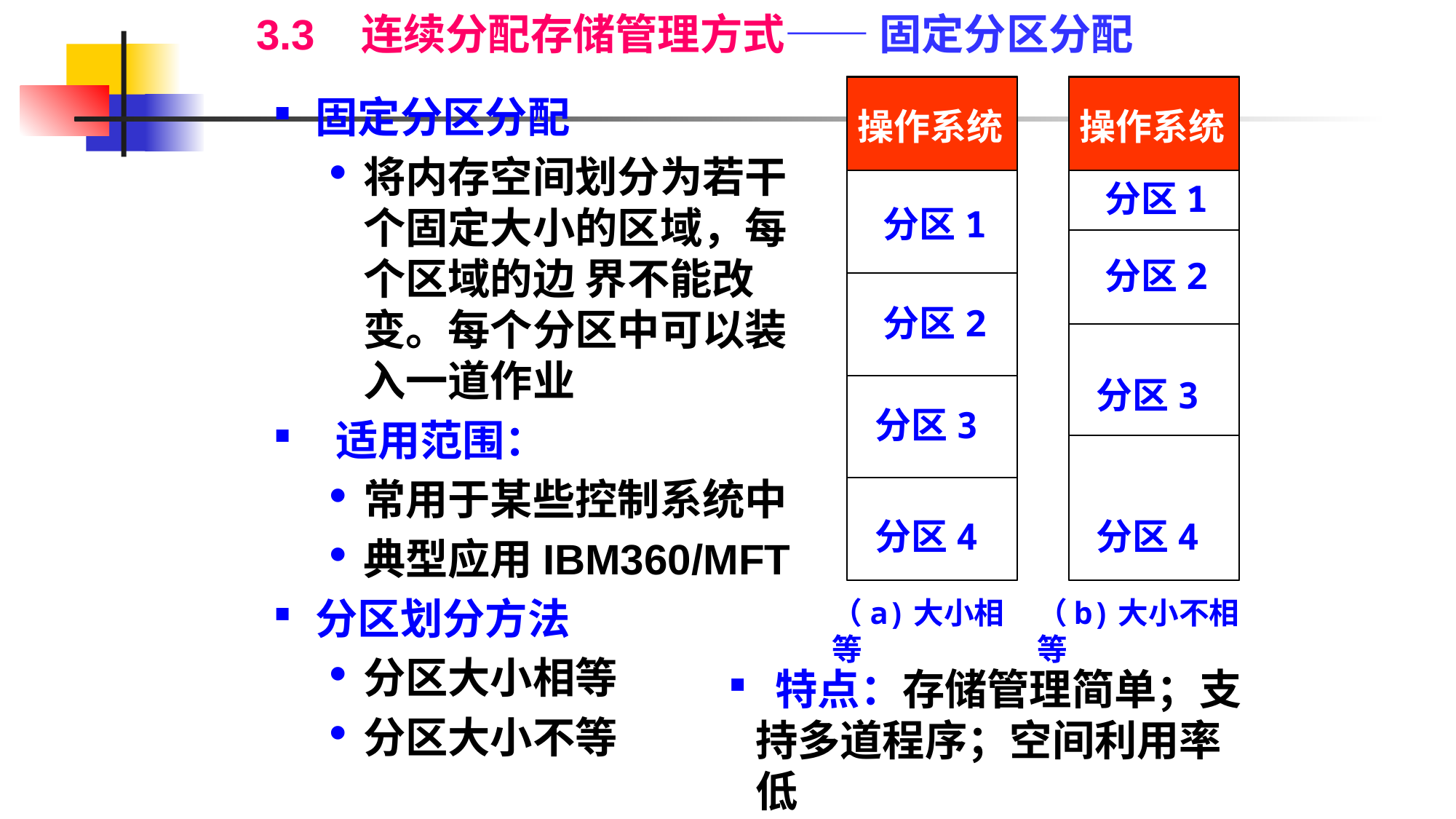

3.3   连续分配存储管理方式—— 固定分区分配

固定分区分配
将内存空间划分为若干个固定大小的区域，每个区域的边 界不能改变。每个分区中可以装入一道作业
 适用范围：
常用于某些控制系统中
典型应用IBM360/MFT
分区划分方法
分区大小相等
分区大小不等
操作系统
操作系统

分区1
分区1

分区2

分区2

分区3

分区3

分区4
分区4
（a)大小相等
（b)大小不相等
 特点：存储管理简单；支持多道程序；空间利用率低